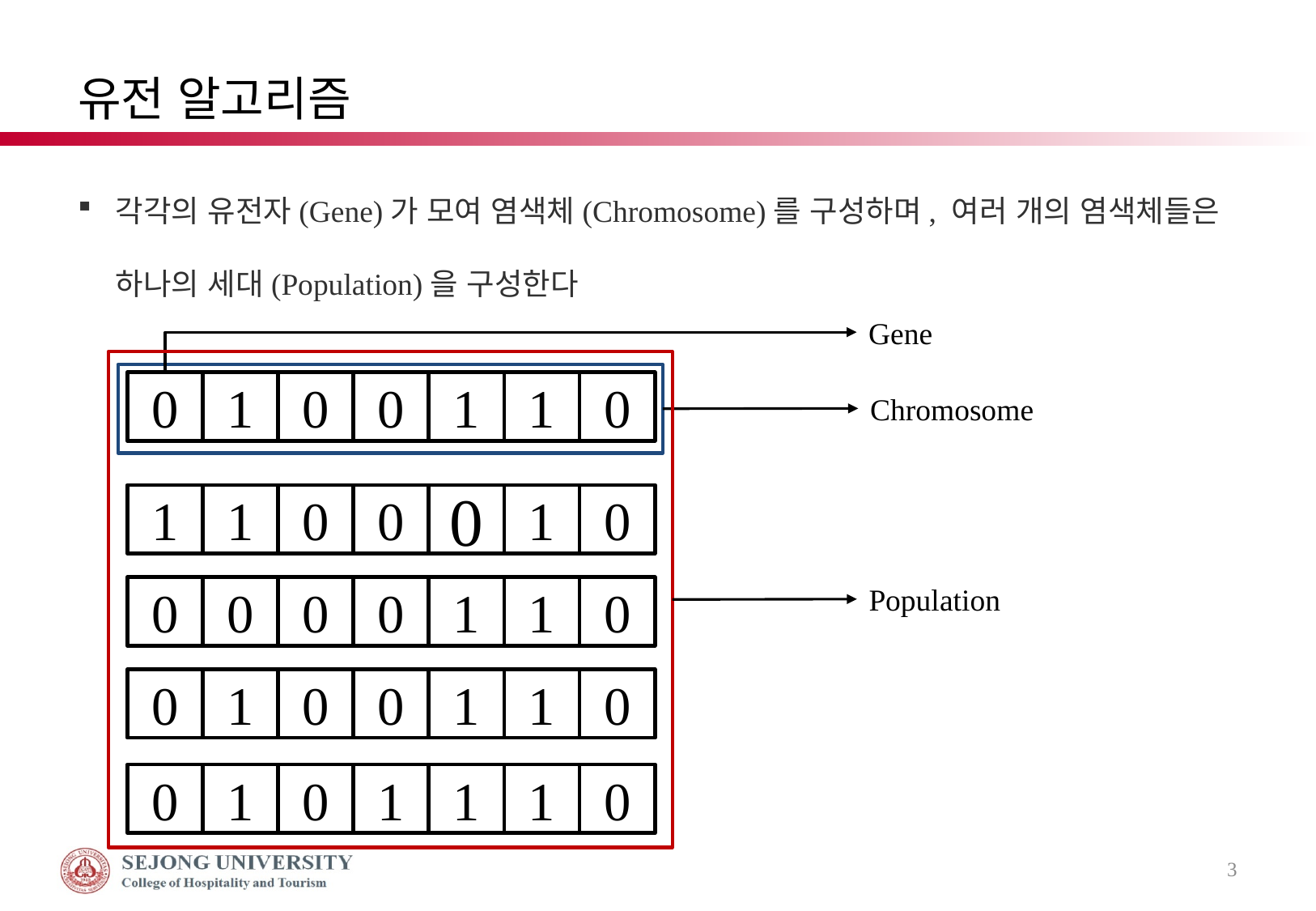

# 유전 알고리즘

각각의 유전자(Gene)가 모여 염색체(Chromosome)를 구성하며, 여러 개의 염색체들은 하나의 세대(Population)을 구성한다
Gene

0
1
0
0
1
1
0
Chromosome
1
1
0
0
0
1
0
Population
0
0
0
0
1
1
0
0
1
0
0
1
1
0
0
1
0
1
1
1
0
3